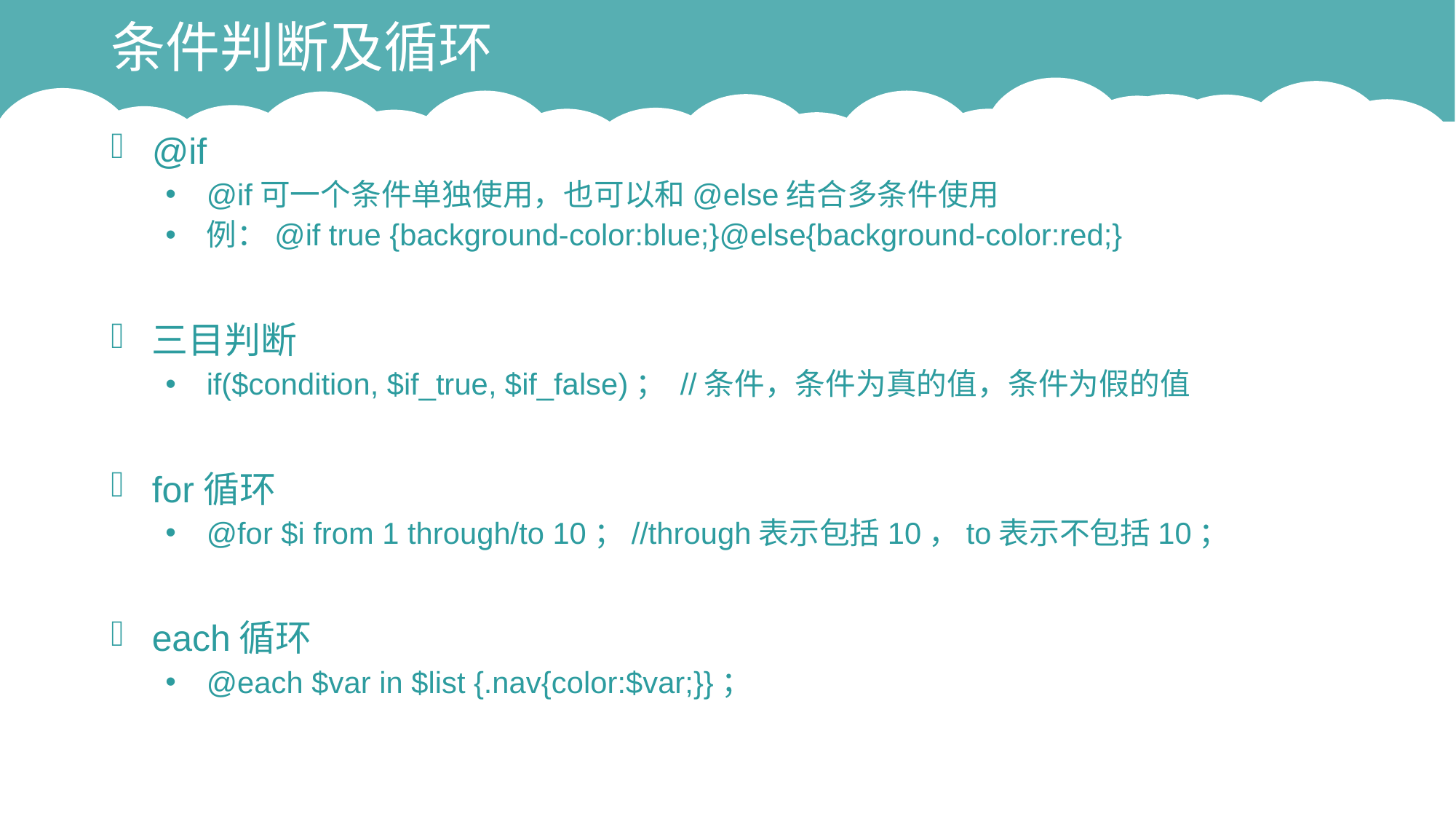

# 条件判断及循环
@if
@if可一个条件单独使用，也可以和@else结合多条件使用
例：@if true {background-color:blue;}@else{background-color:red;}

三目判断
if($condition, $if_true, $if_false)； //条件，条件为真的值，条件为假的值

for循环
@for $i from 1 through/to 10；//through表示包括10，to表示不包括10；

each循环
@each $var in $list {.nav{color:$var;}}；